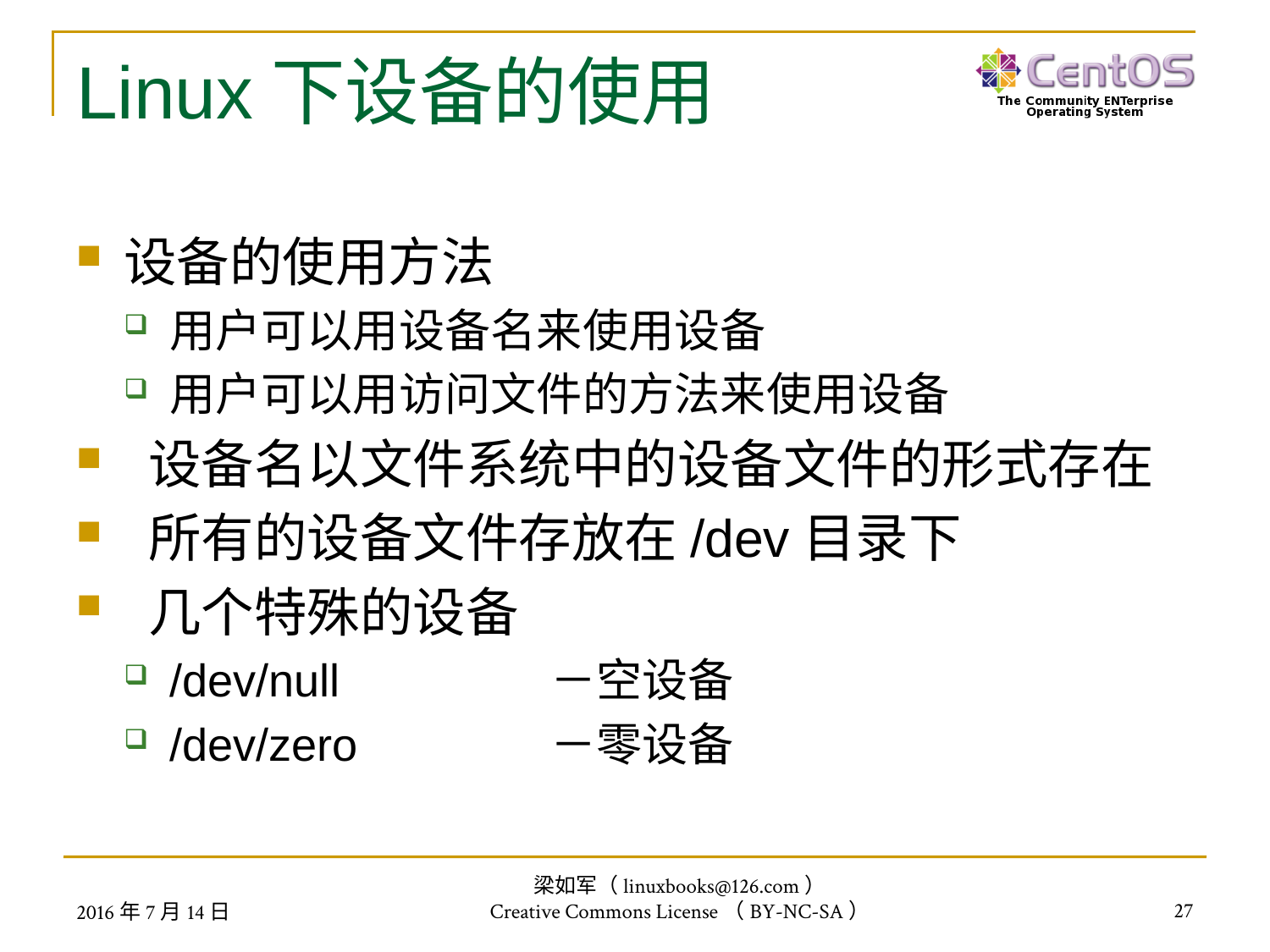

# Linux下设备的使用
设备的使用方法
用户可以用设备名来使用设备
用户可以用访问文件的方法来使用设备
 设备名以文件系统中的设备文件的形式存在
 所有的设备文件存放在/dev目录下
 几个特殊的设备
/dev/null		－空设备
/dev/zero		－零设备

梁如军（linuxbooks@126.com）
Creative Commons License（BY-NC-SA）
2016年7月14日
27